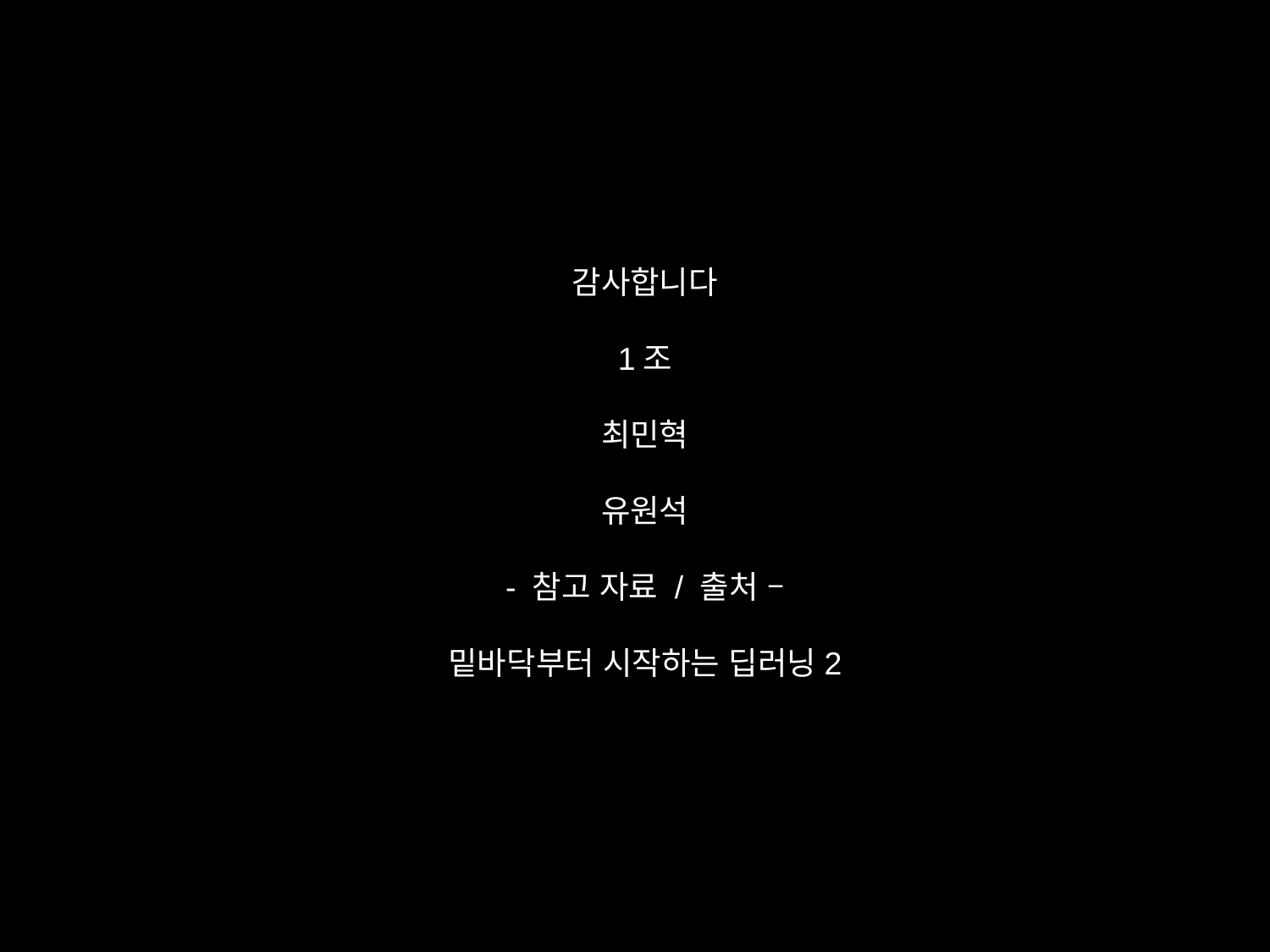

감사합니다

1조

최민혁

유원석

- 참고 자료 / 출처 –

밑바닥부터 시작하는 딥러닝2